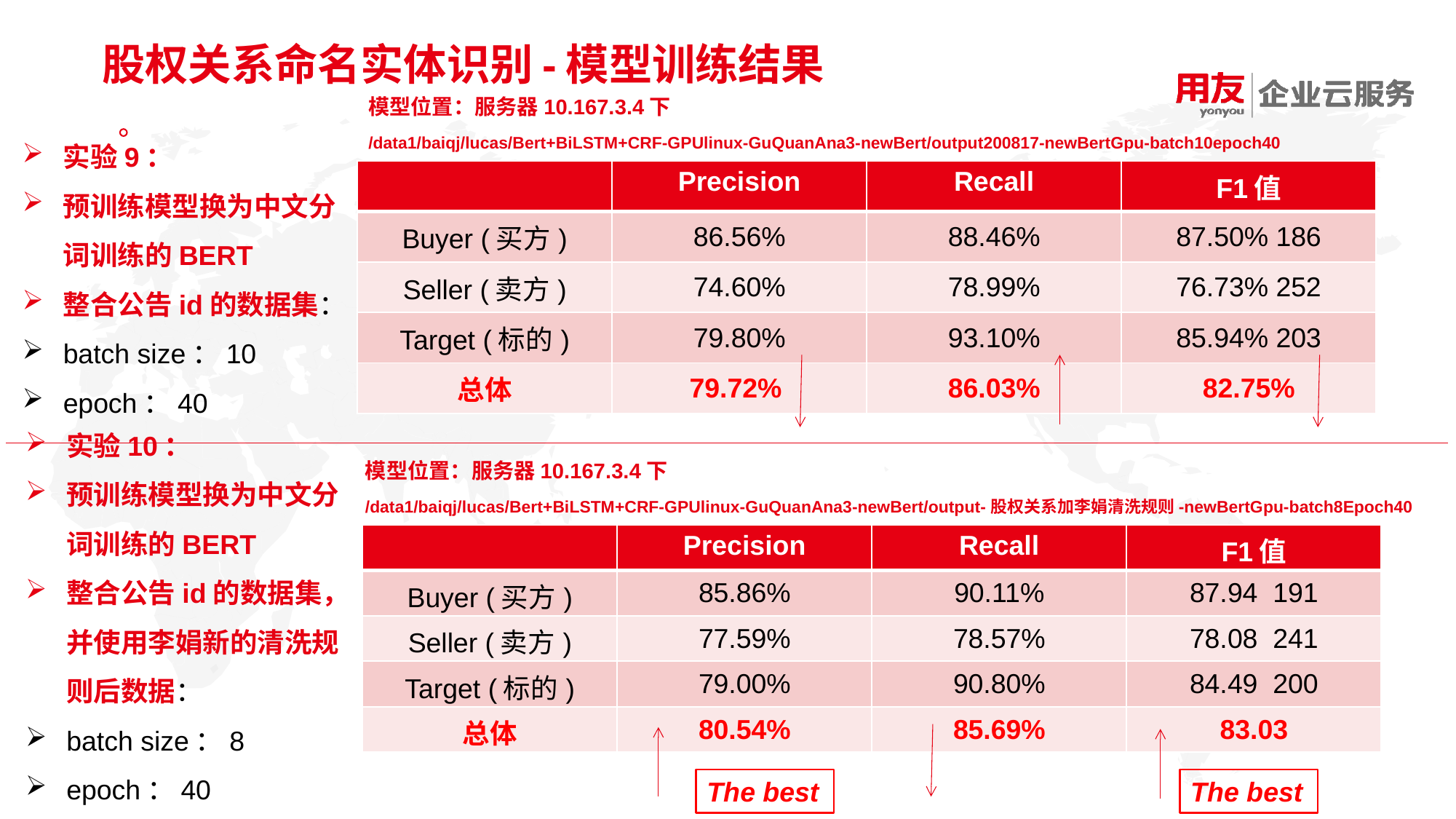

股权关系命名实体识别-模型训练结果

实验9：
预训练模型换为中文分词训练的BERT
整合公告id的数据集：
batch size：10
epoch：40

模型位置：服务器10.167.3.4下
/data1/baiqj/lucas/Bert+BiLSTM+CRF-GPUlinux-GuQuanAna3-newBert/output200817-newBertGpu-batch10epoch40
|  | Precision | Recall | F1值 |
| --- | --- | --- | --- |
| Buyer (买方) | 86.56% | 88.46% | 87.50% 186 |
| Seller (卖方) | 74.60% | 78.99% | 76.73% 252 |
| Target (标的) | 79.80% | 93.10% | 85.94% 203 |
| 总体 | 79.72% | 86.03% | 82.75% |

实验10：
预训练模型换为中文分词训练的BERT
整合公告id的数据集，并使用李娟新的清洗规则后数据：
batch size：8
epoch：40

模型位置：服务器10.167.3.4下
/data1/baiqj/lucas/Bert+BiLSTM+CRF-GPUlinux-GuQuanAna3-newBert/output-股权关系加李娟清洗规则-newBertGpu-batch8Epoch40
|  | Precision | Recall | F1值 |
| --- | --- | --- | --- |
| Buyer (买方) | 85.86% | 90.11% | 87.94 191 |
| Seller (卖方) | 77.59% | 78.57% | 78.08 241 |
| Target (标的) | 79.00% | 90.80% | 84.49 200 |
| 总体 | 80.54% | 85.69% | 83.03 |
The best
The best